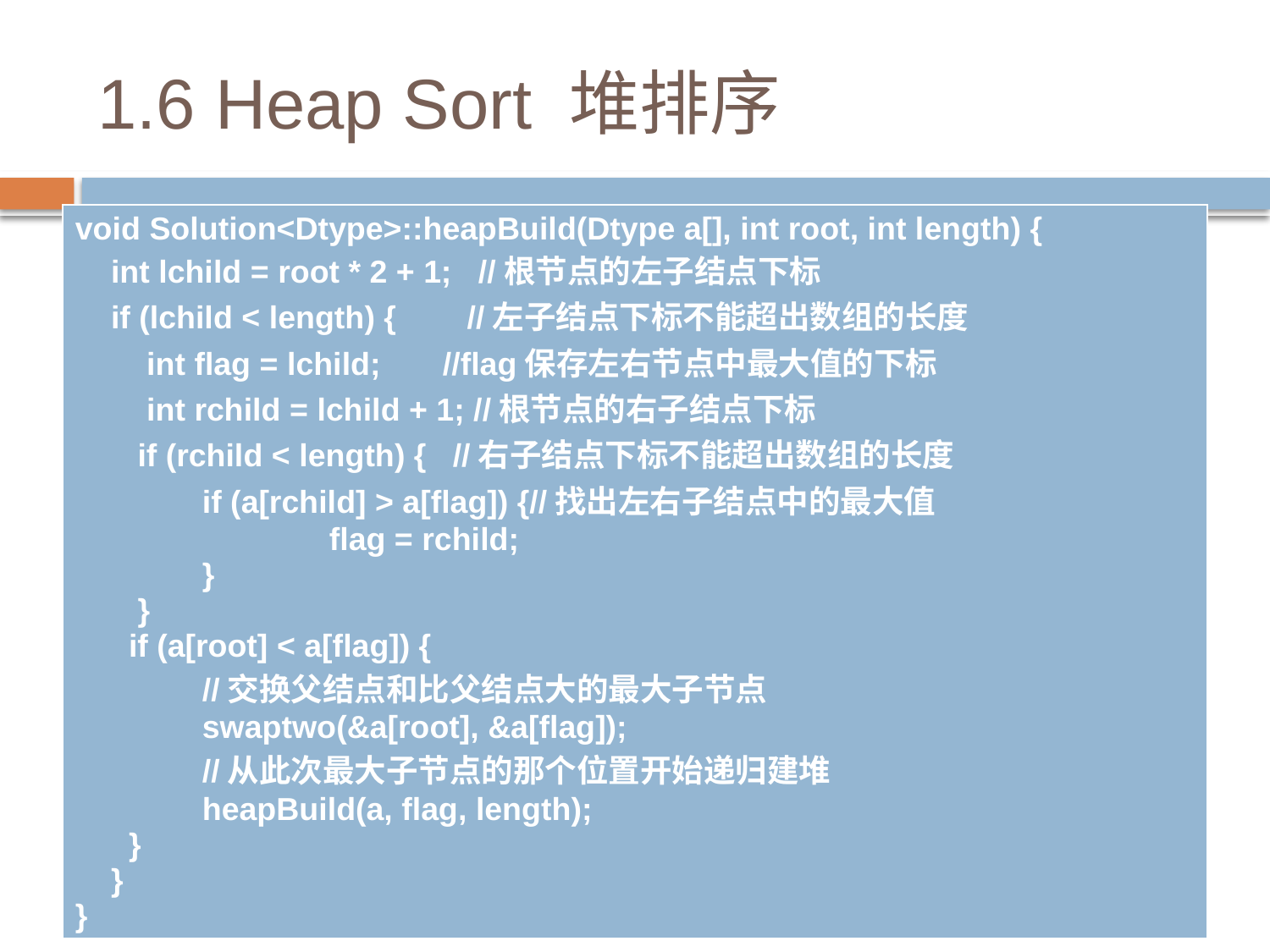

# 1.6 Heap Sort 堆排序
| void Solution<Dtype>::heapBuild(Dtype a[], int root, int length) { int lchild = root \* 2 + 1; //根节点的左子结点下标 if (lchild < length) { //左子结点下标不能超出数组的长度 int flag = lchild; //flag保存左右节点中最大值的下标 int rchild = lchild + 1; //根节点的右子结点下标 if (rchild < length) { //右子结点下标不能超出数组的长度 if (a[rchild] > a[flag]) {//找出左右子结点中的最大值 flag = rchild; } } if (a[root] < a[flag]) { //交换父结点和比父结点大的最大子节点 swaptwo(&a[root], &a[flag]); //从此次最大子节点的那个位置开始递归建堆 heapBuild(a, flag, length); } } } |
| --- |